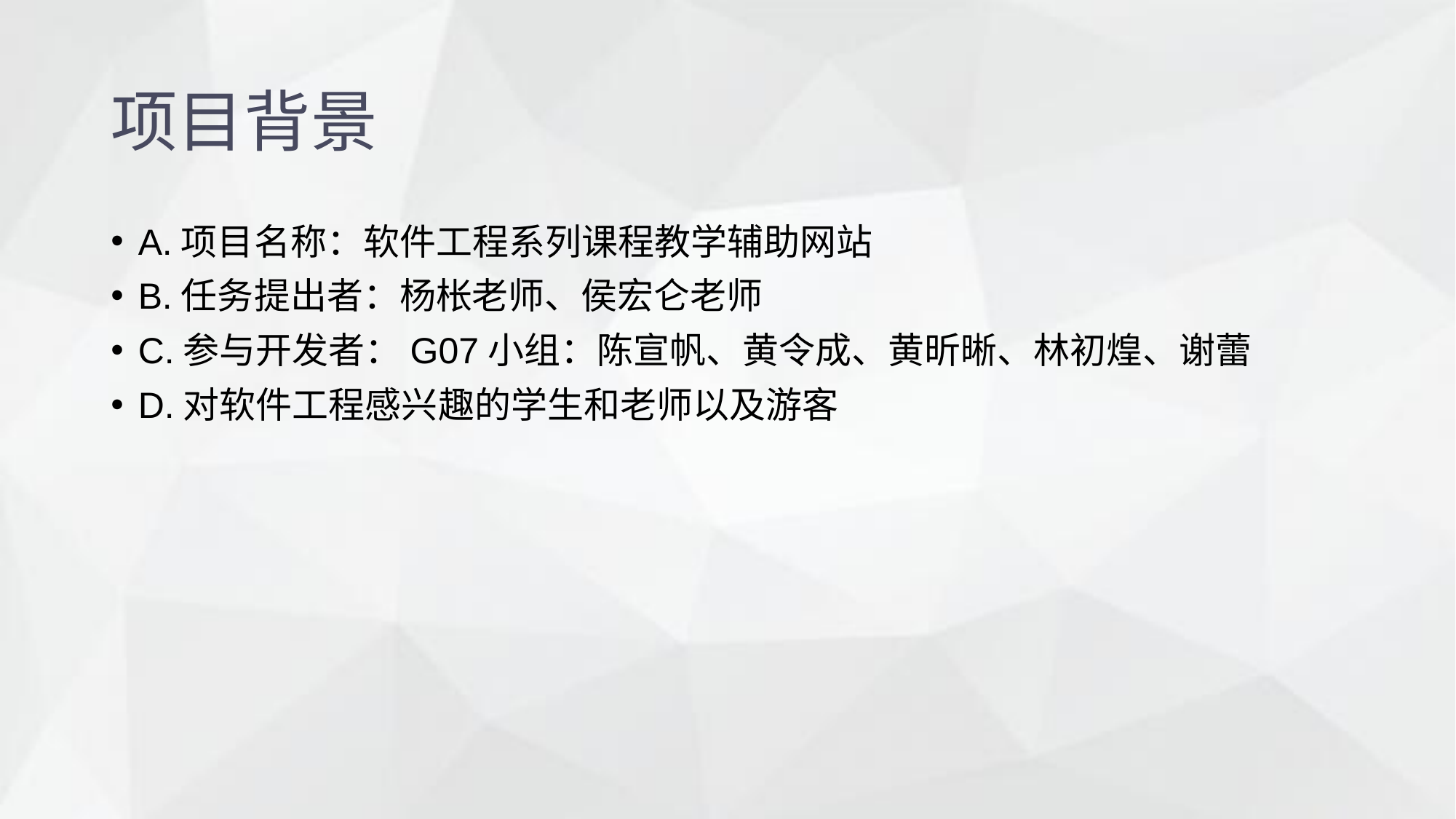

项目背景
A.项目名称：软件工程系列课程教学辅助网站
B.任务提出者：杨枨老师、侯宏仑老师
C.参与开发者：G07小组：陈宣帆、黄令成、黄昕晰、林初煌、谢蕾
D.对软件工程感兴趣的学生和老师以及游客